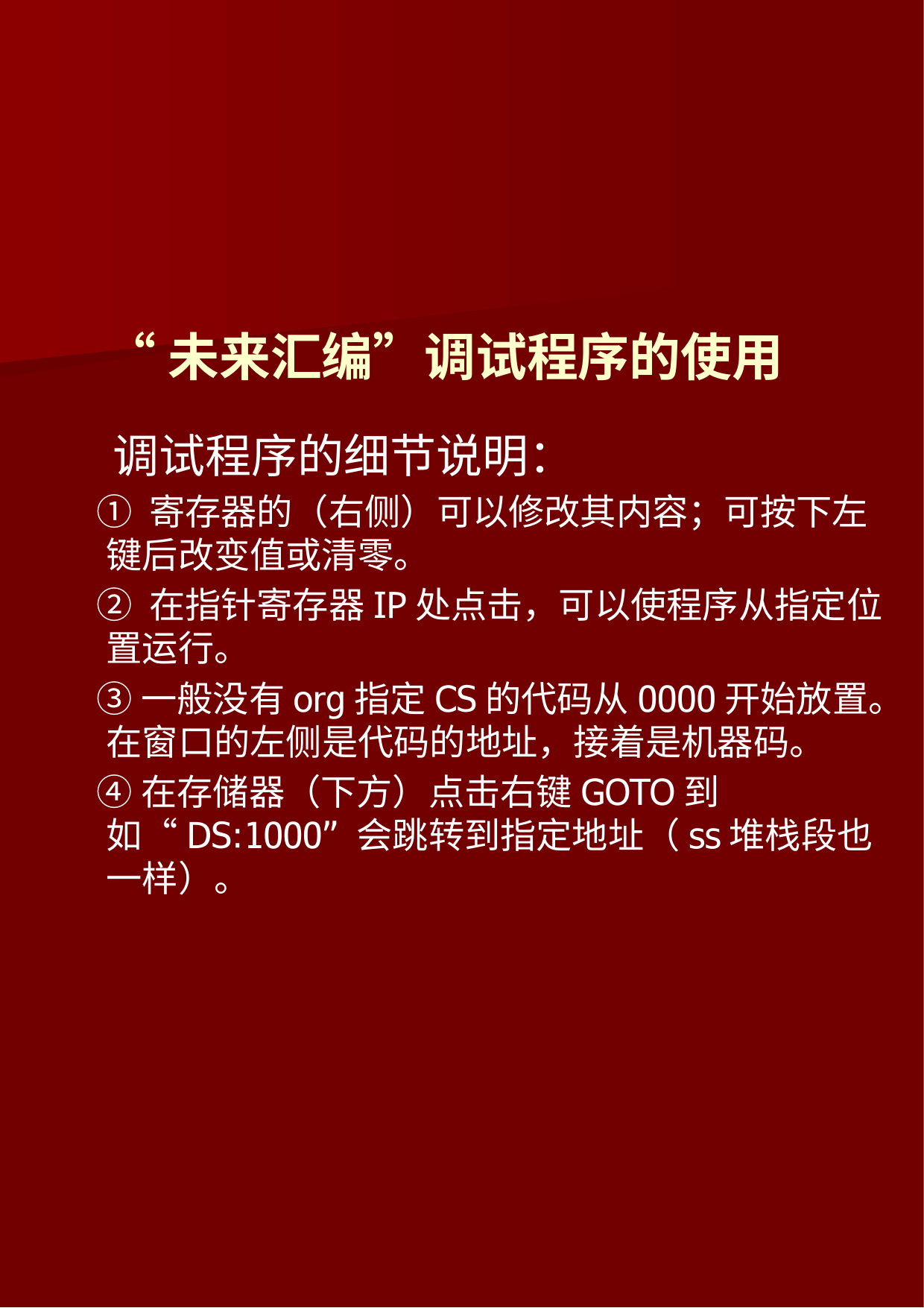

“未来汇编”调试程序的使用
 调试程序的细节说明：
① 寄存器的（右侧）可以修改其内容；可按下左键后改变值或清零。
② 在指针寄存器IP处点击，可以使程序从指定位置运行。
③一般没有org指定CS的代码从0000开始放置。在窗口的左侧是代码的地址，接着是机器码。
④在存储器（下方）点击右键GOTO到如“DS:1000” 会跳转到指定地址（ss堆栈段也一样）。